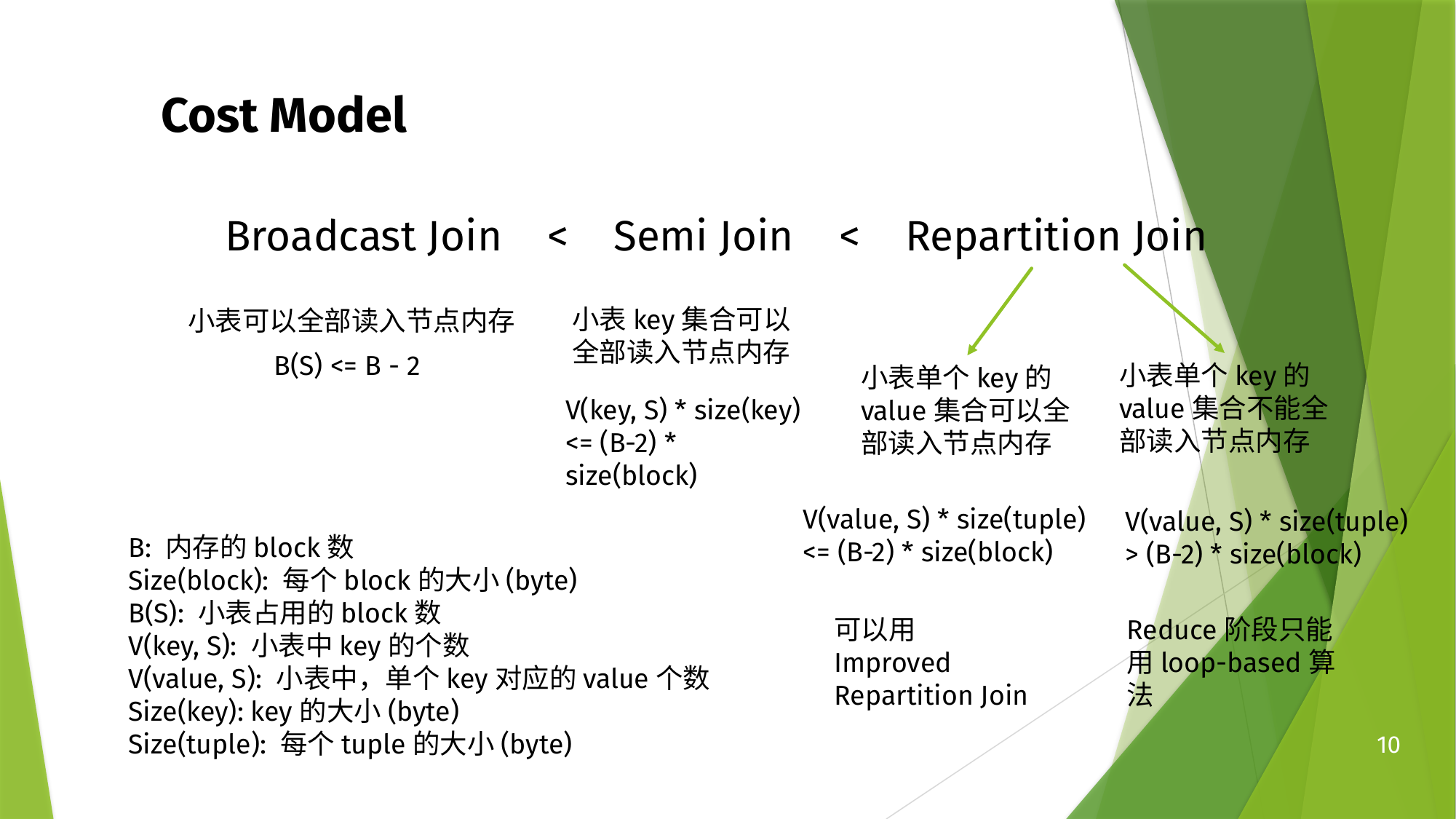

Cost Model
Broadcast Join    <    Semi Join    <    Repartition Join
小表key集合可以全部读入节点内存
小表可以全部读入节点内存
B(S) <= B - 2
小表单个key的value集合不能全部读入节点内存
小表单个key的value集合可以全部读入节点内存
V(key, S) * size(key) <= (B-2) * size(block)
V(value, S) * size(tuple) <= (B-2) * size(block)
V(value, S) * size(tuple) > (B-2) * size(block)
B: 内存的block数
Size(block): 每个block的大小(byte)
B(S): 小表占用的block数
V(key, S): 小表中key的个数
V(value, S): 小表中，单个key对应的value个数
Size(key): key的大小(byte)
Size(tuple): 每个tuple的大小(byte)
Reduce阶段只能用loop-based算法
可以用Improved Repartition Join
10